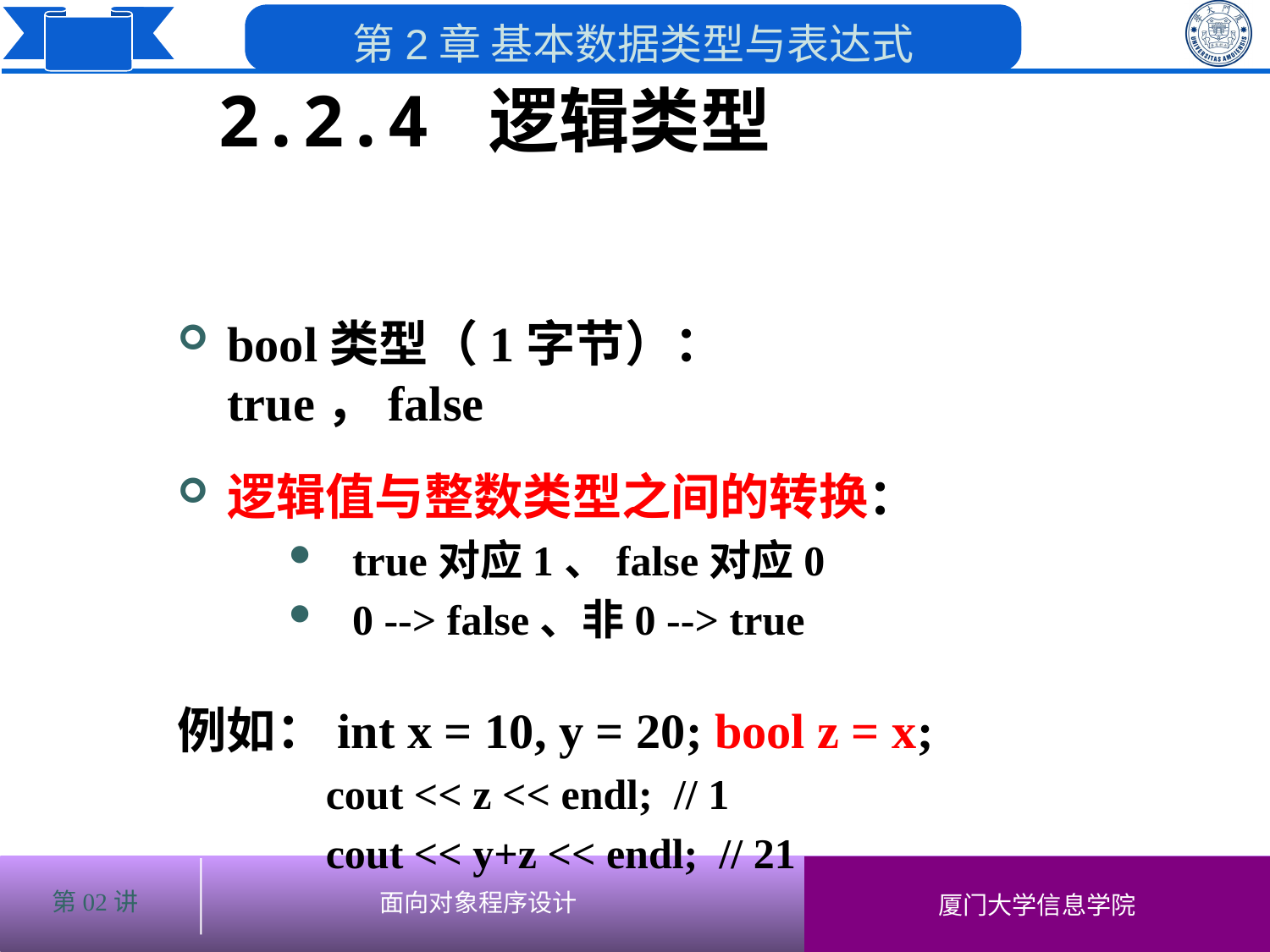

2.2.4 逻辑类型
# bool类型（1字节）：true，false

逻辑值与整数类型之间的转换：
true对应1、false对应0
0 --> false、非0 --> true

例如：int x = 10, y = 20; bool z = x;
              cout << z << endl;  // 1
              cout << y+z << endl;  // 21
13